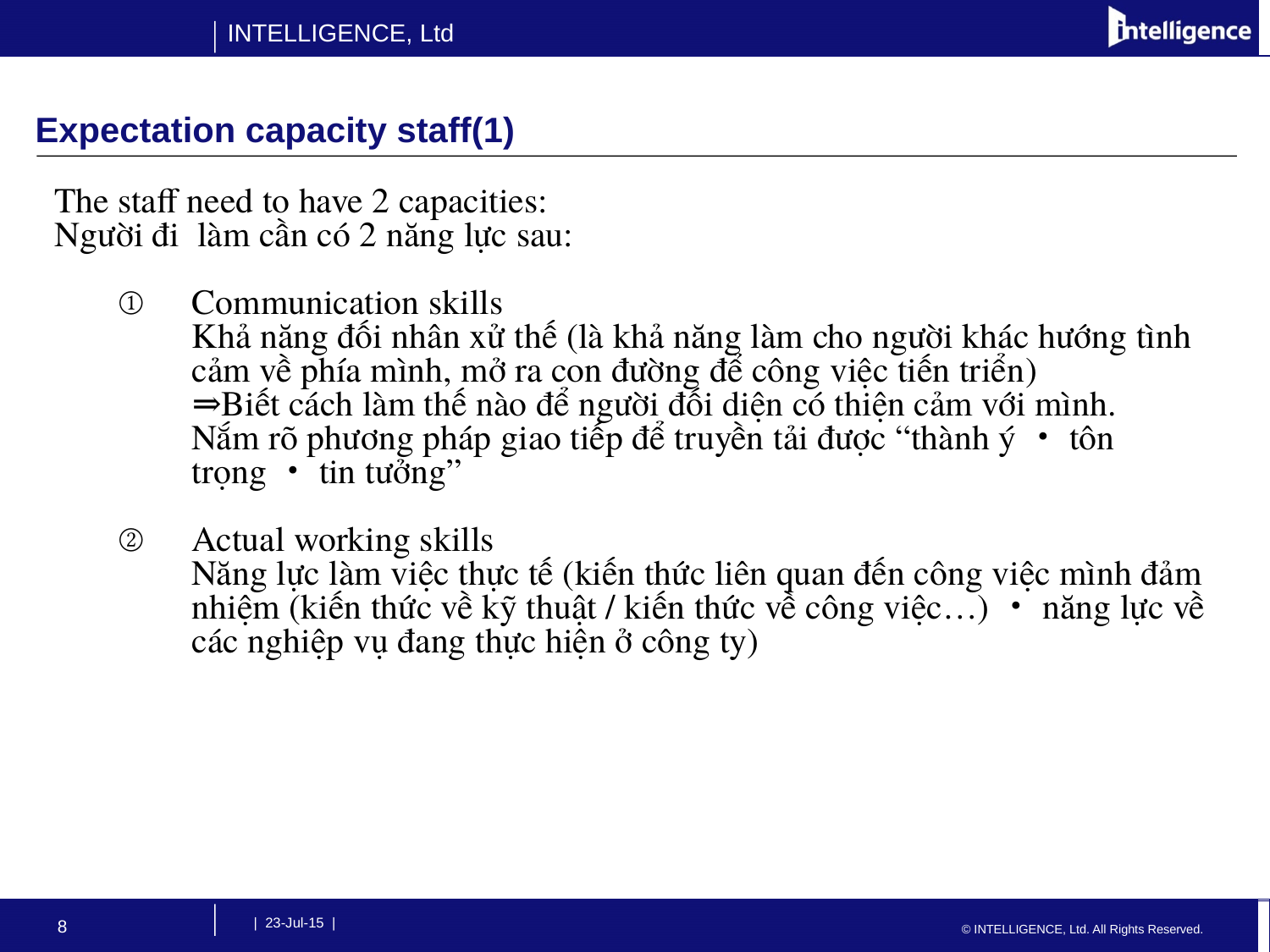

# Expectation capacity staff(1)
The staff need to have 2 capacities:
Người đi  làm cần có 2 năng lực sau:

Communication skills
Khả năng đối nhân xử thế (là khả năng làm cho người khác hướng tình cảm về phía mình, mở ra con đường để công việc tiến triển)
	⇒Biết cách làm thế nào để người đối diện có thiện cảm với mình.
	Nắm rõ phương pháp giao tiếp để truyền tải được “thành ý・tôn trọng・tin tưởng”

Actual working skills
	Năng lực làm việc thực tế (kiến thức liên quan đến công việc mình đảm nhiệm (kiến thức về kỹ thuật / kiến thức về công việc…)・năng lực về các nghiệp vụ đang thực hiện ở công ty)

8
  |  23-Jul-15  |